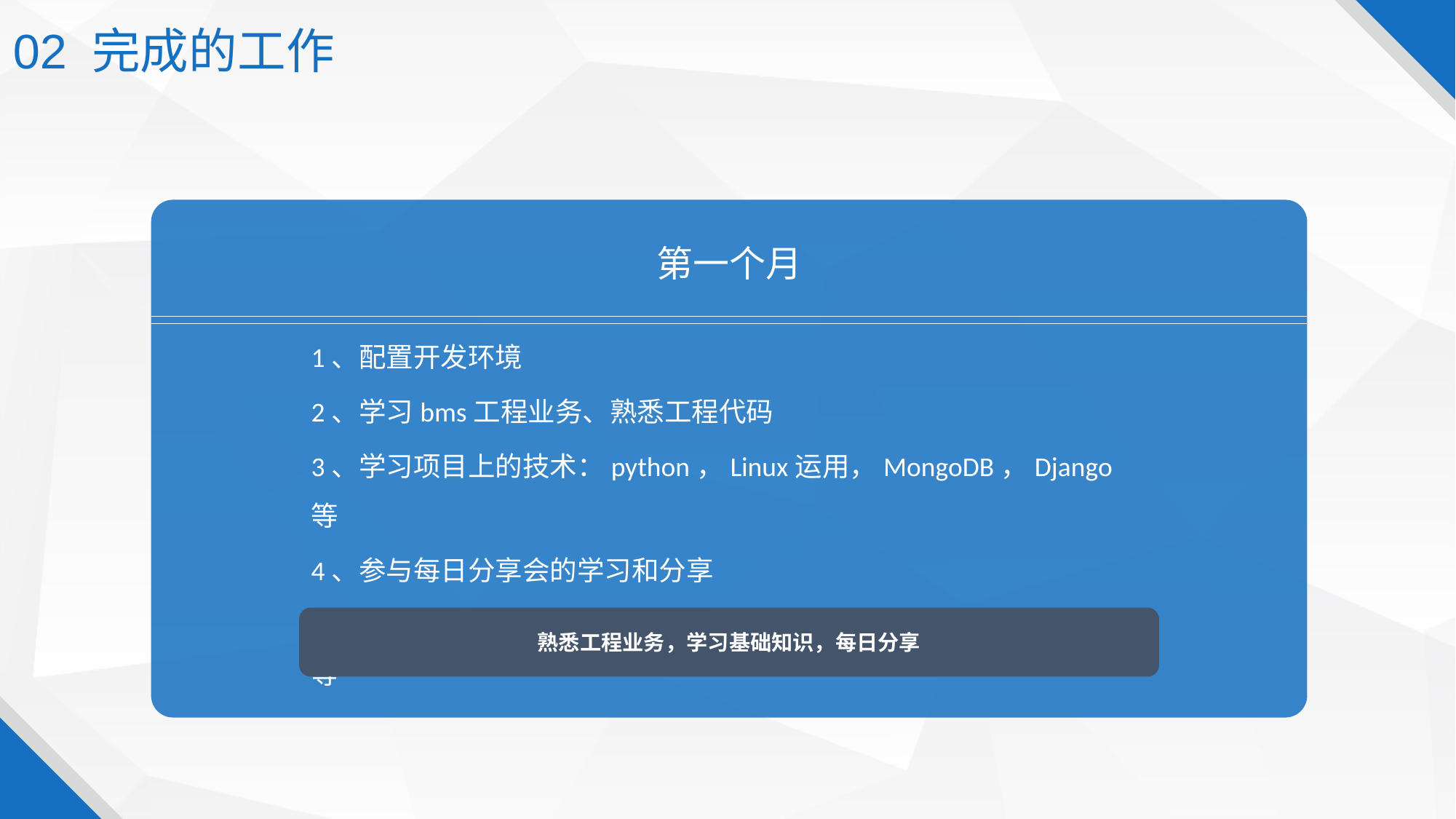

02 完成的工作

第一个月
1、配置开发环境
2、学习bms工程业务、熟悉工程代码
3、学习项目上的技术：python，Linux运用，MongoDB，Django等
4、参与每日分享会的学习和分享
5、cbmsv403版本修改部分缺陷：首页告警声音，changename接口等
熟悉工程业务，学习基础知识，每日分享